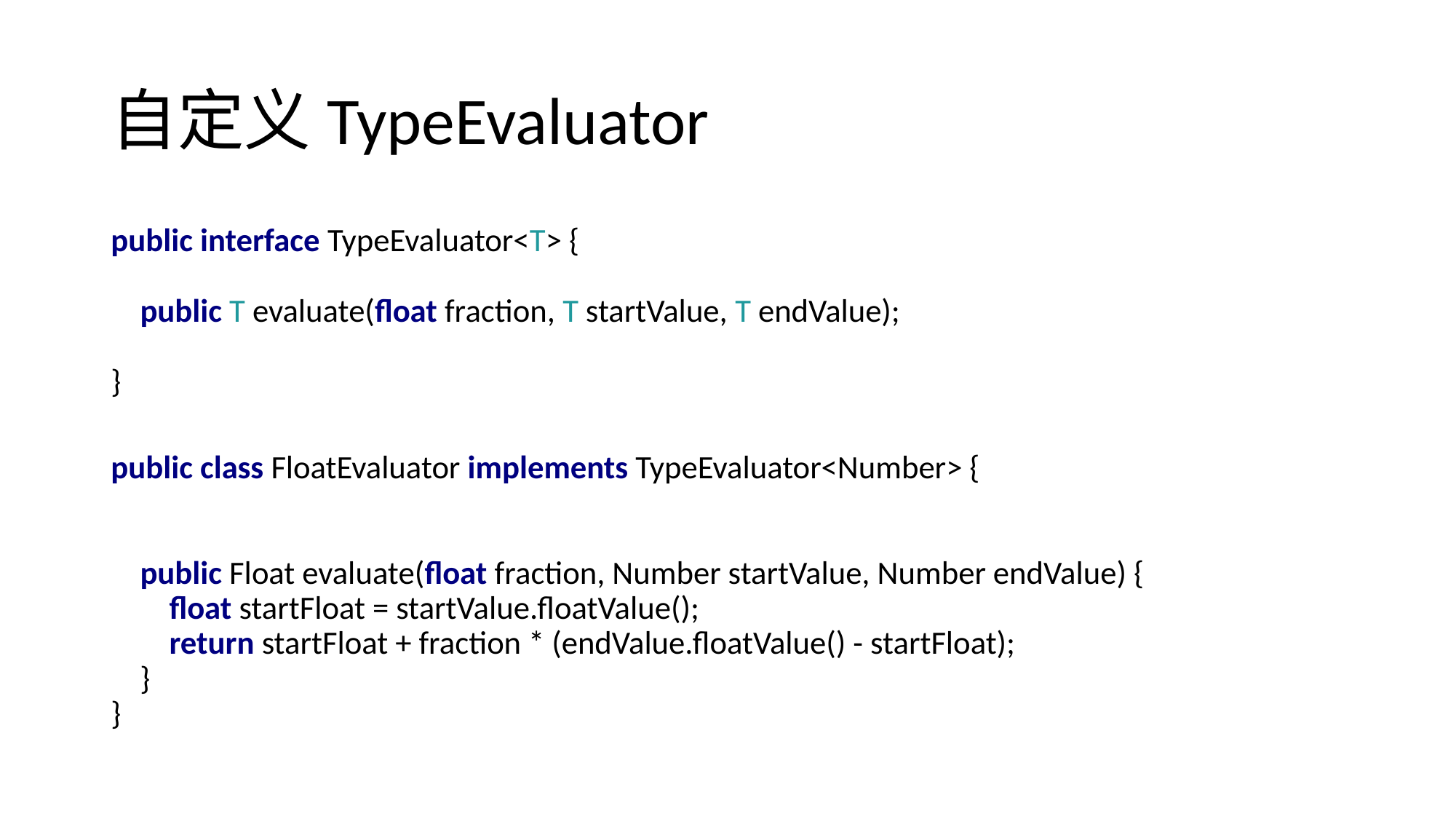

# 自定义TypeEvaluator
public interface TypeEvaluator<T> {
    public T evaluate(float fraction, T startValue, T endValue);
}
public class FloatEvaluator implements TypeEvaluator<Number> {
    public Float evaluate(float fraction, Number startValue, Number endValue) {
        float startFloat = startValue.floatValue();
        return startFloat + fraction * (endValue.floatValue() - startFloat);
    }
}